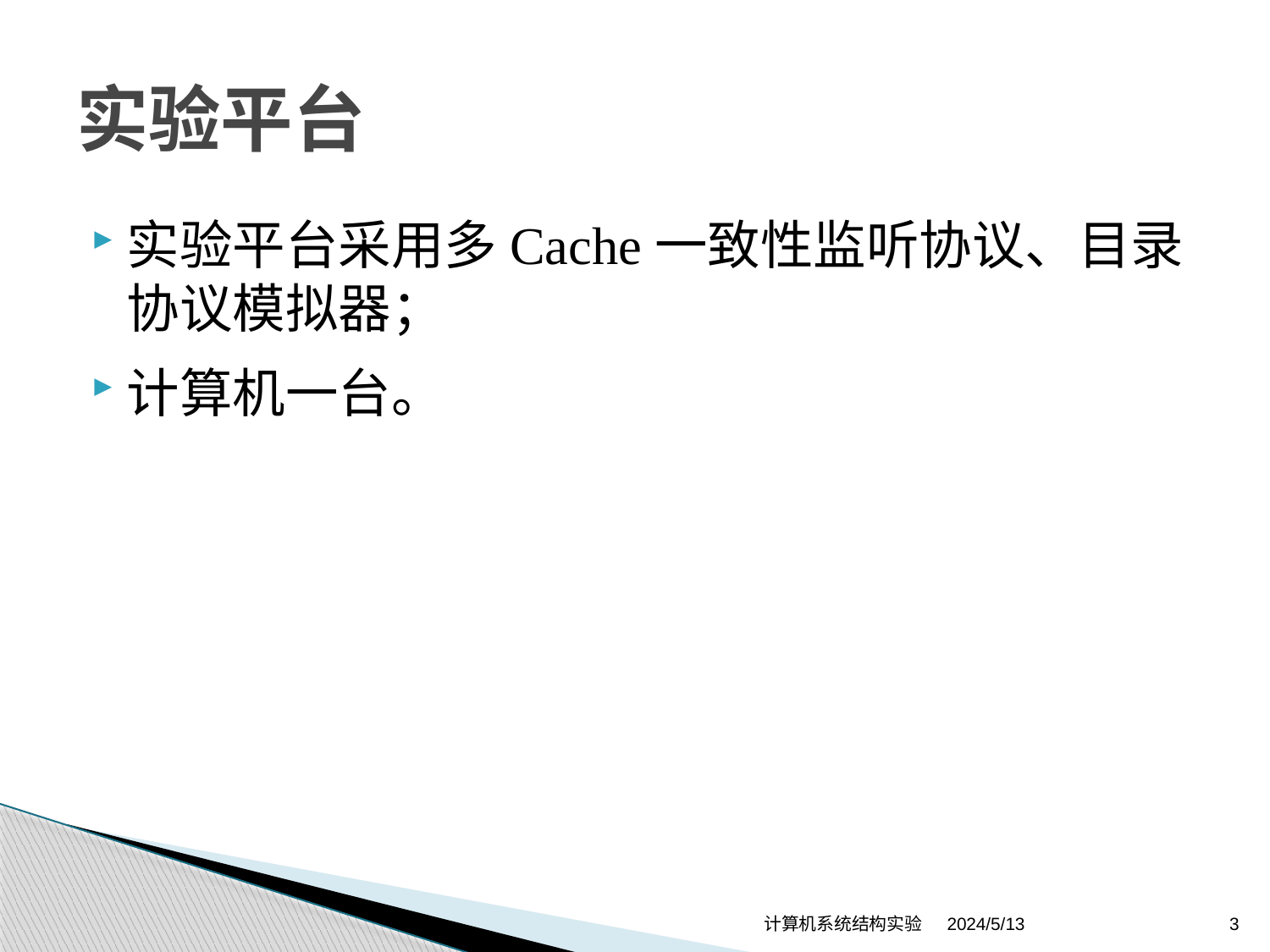

# 实验平台
实验平台采用多Cache一致性监听协议、目录协议模拟器；
计算机一台。
计算机系统结构实验
2024/5/13
3